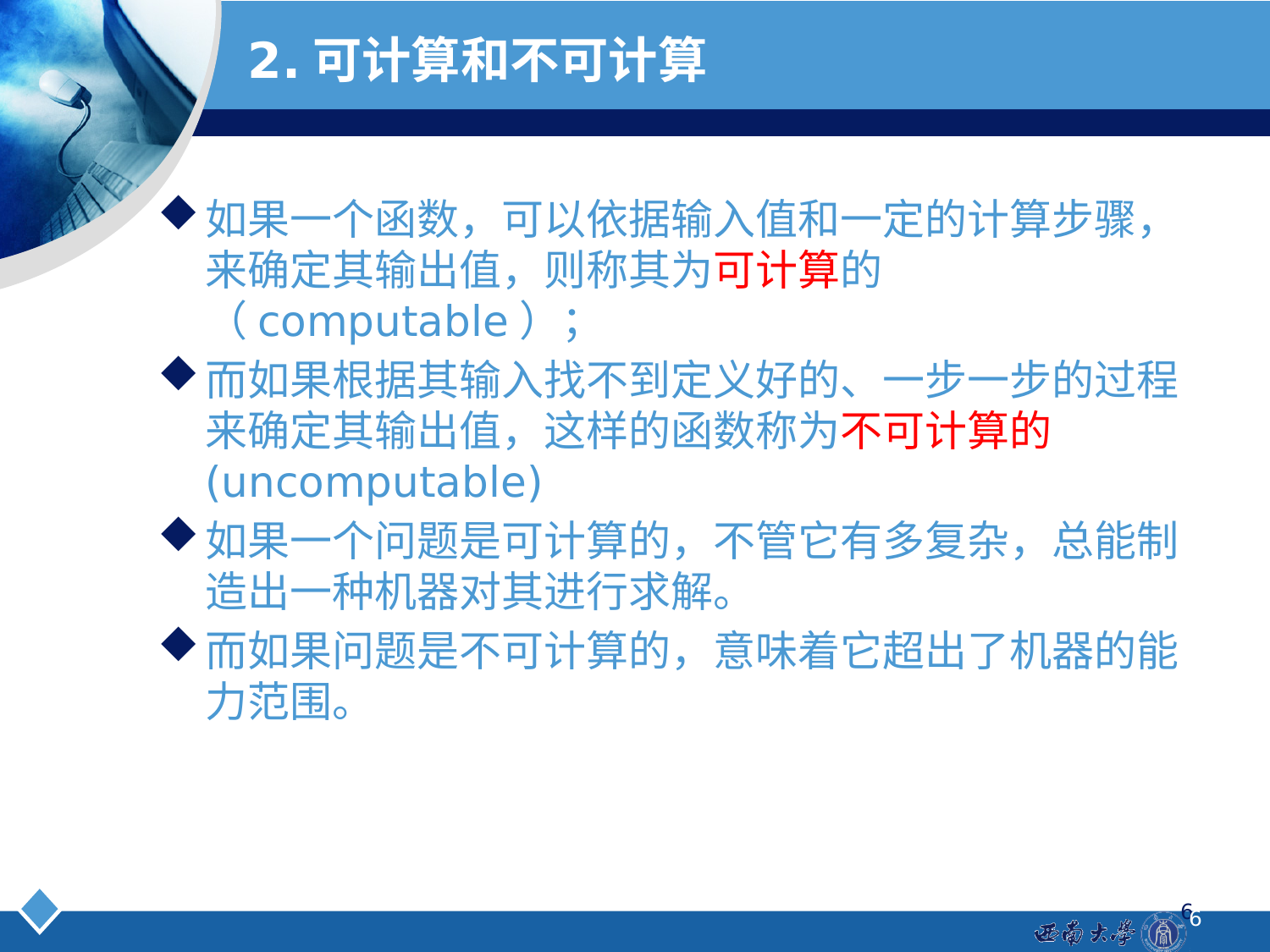

# 2.可计算和不可计算
如果一个函数，可以依据输入值和一定的计算步骤，来确定其输出值，则称其为可计算的（computable）；
而如果根据其输入找不到定义好的、一步一步的过程来确定其输出值，这样的函数称为不可计算的(uncomputable)
如果一个问题是可计算的，不管它有多复杂，总能制造出一种机器对其进行求解。
而如果问题是不可计算的，意味着它超出了机器的能力范围。
6
6